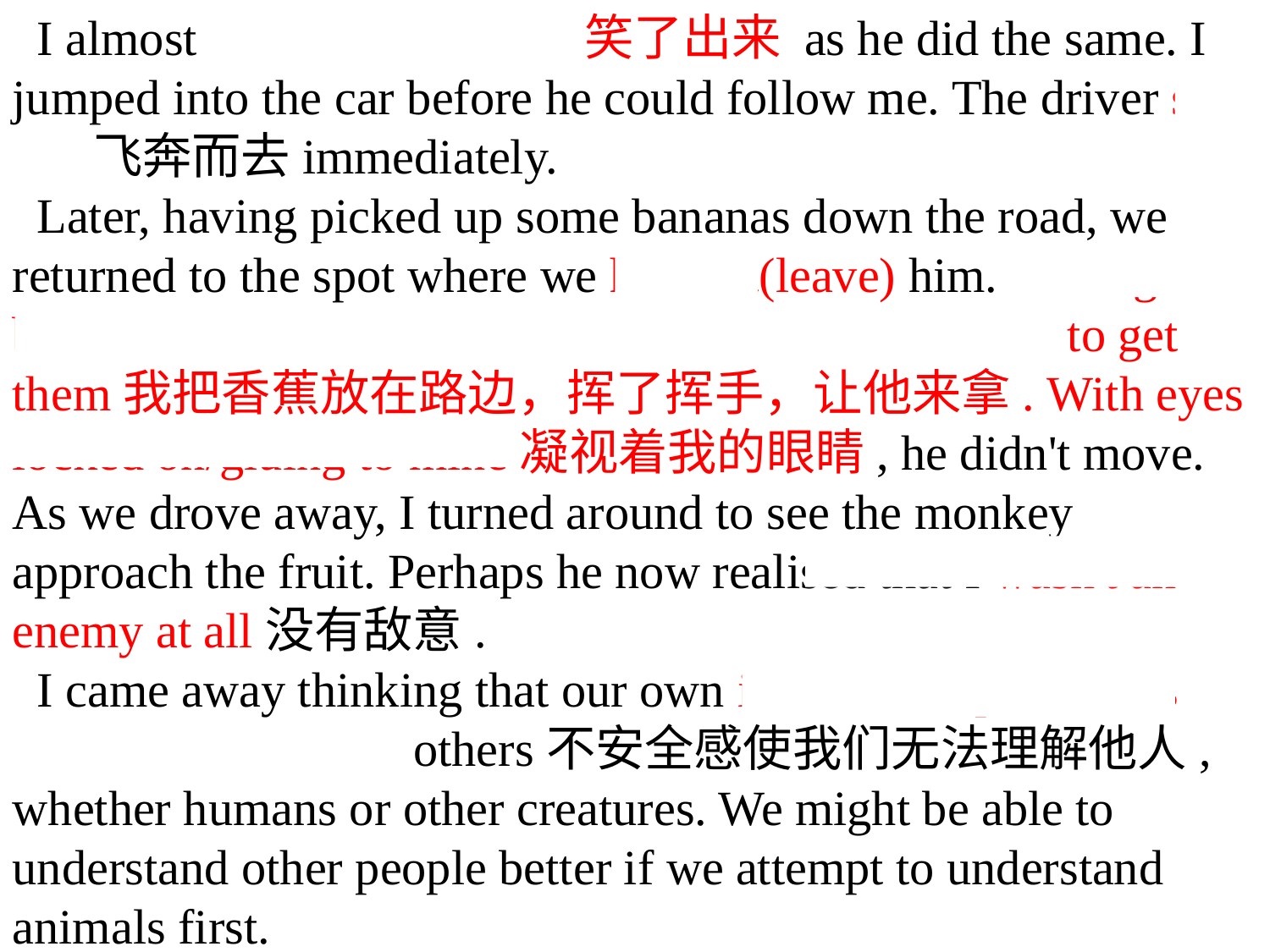

I almost burst into laughter笑了出来 as he did the same. I jumped into the car before he could follow me. The driver shot off 飞奔而去immediately.
  Later, having picked up some bananas down the road, we returned to the spot where we had left(leave) him. Placing the bananas near the road, I waved my arm, inviting him to get them我把香蕉放在路边，挥了挥手，让他来拿. With eyes locked on/gluing to mine凝视着我的眼睛, he didn't move. As we drove away, I turned around to see the monkey approach the fruit. Perhaps he now realised that I wasn't an enemy at all没有敌意.
  I came away thinking that our own insecurities prevent us from understanding others不安全感使我们无法理解他人, whether humans or other creatures. We might be able to understand other people better if we attempt to understand animals first.